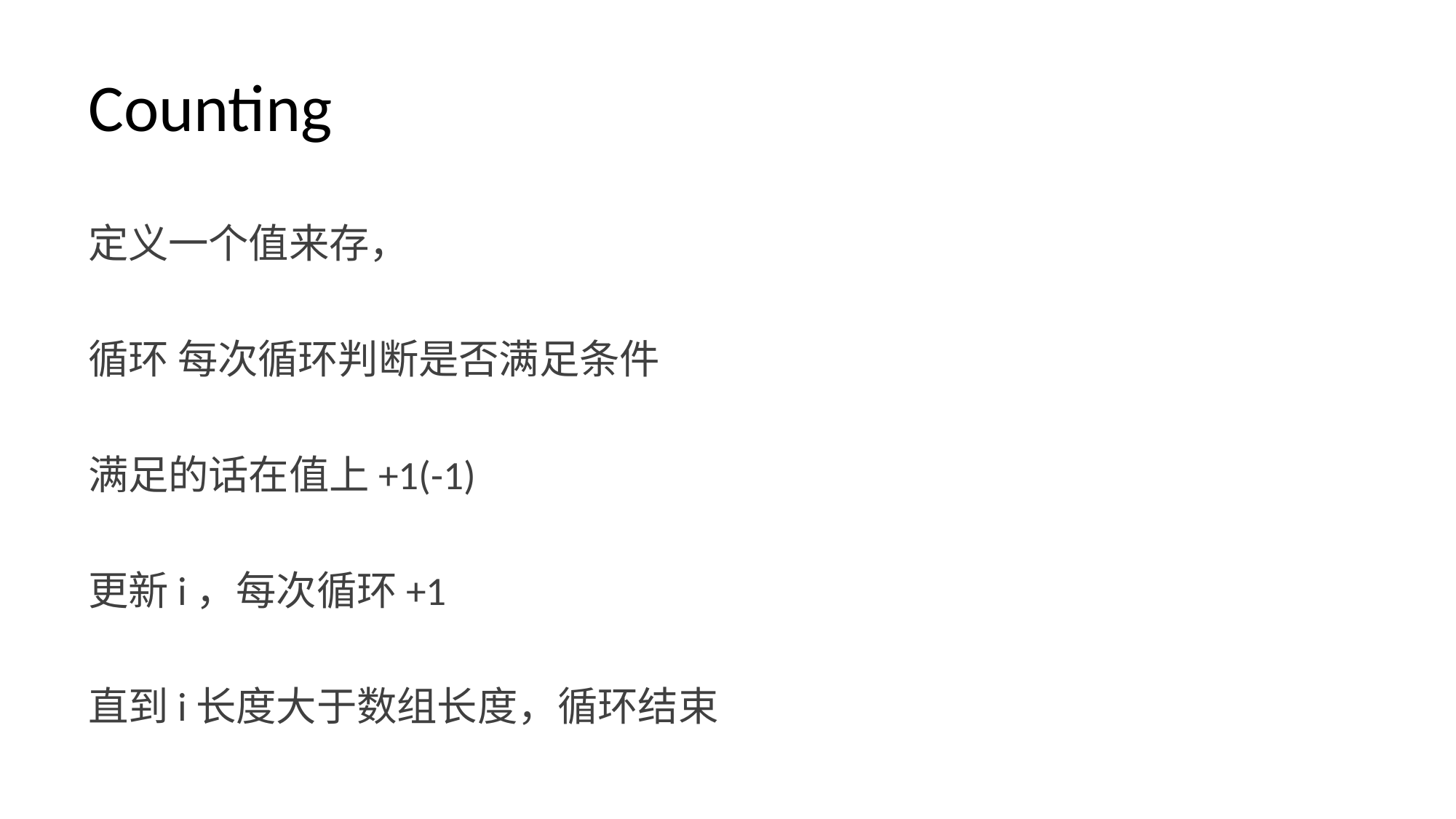

# Counting
定义一个值来存，

循环 每次循环判断是否满足条件

满足的话在值上+1(-1)

更新i，每次循环+1

直到i长度大于数组长度，循环结束